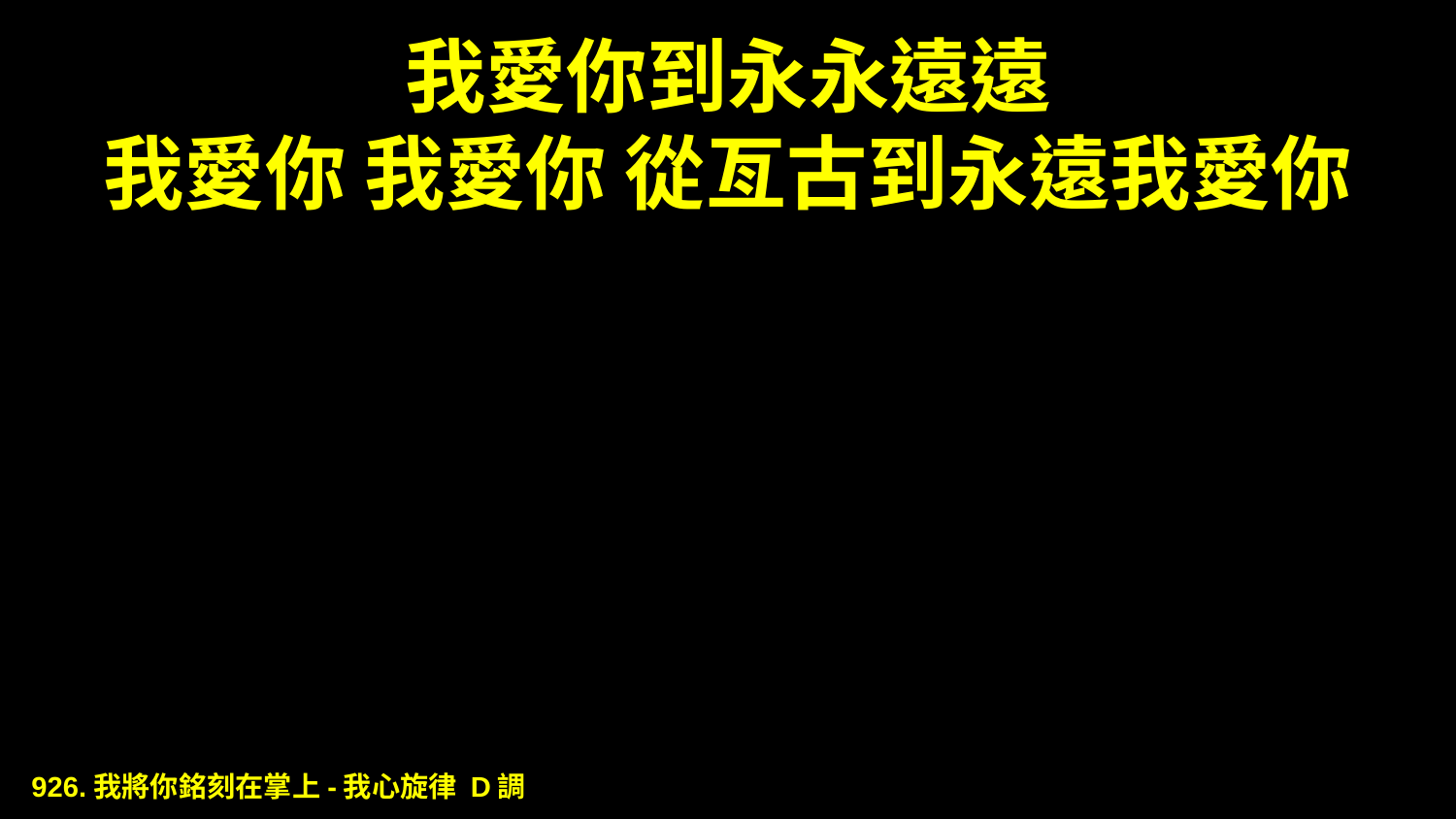

# 我愛你到永永遠遠 我愛你 我愛你 從亙古到永遠我愛你
926.我將你銘刻在掌上-我心旋律 D調